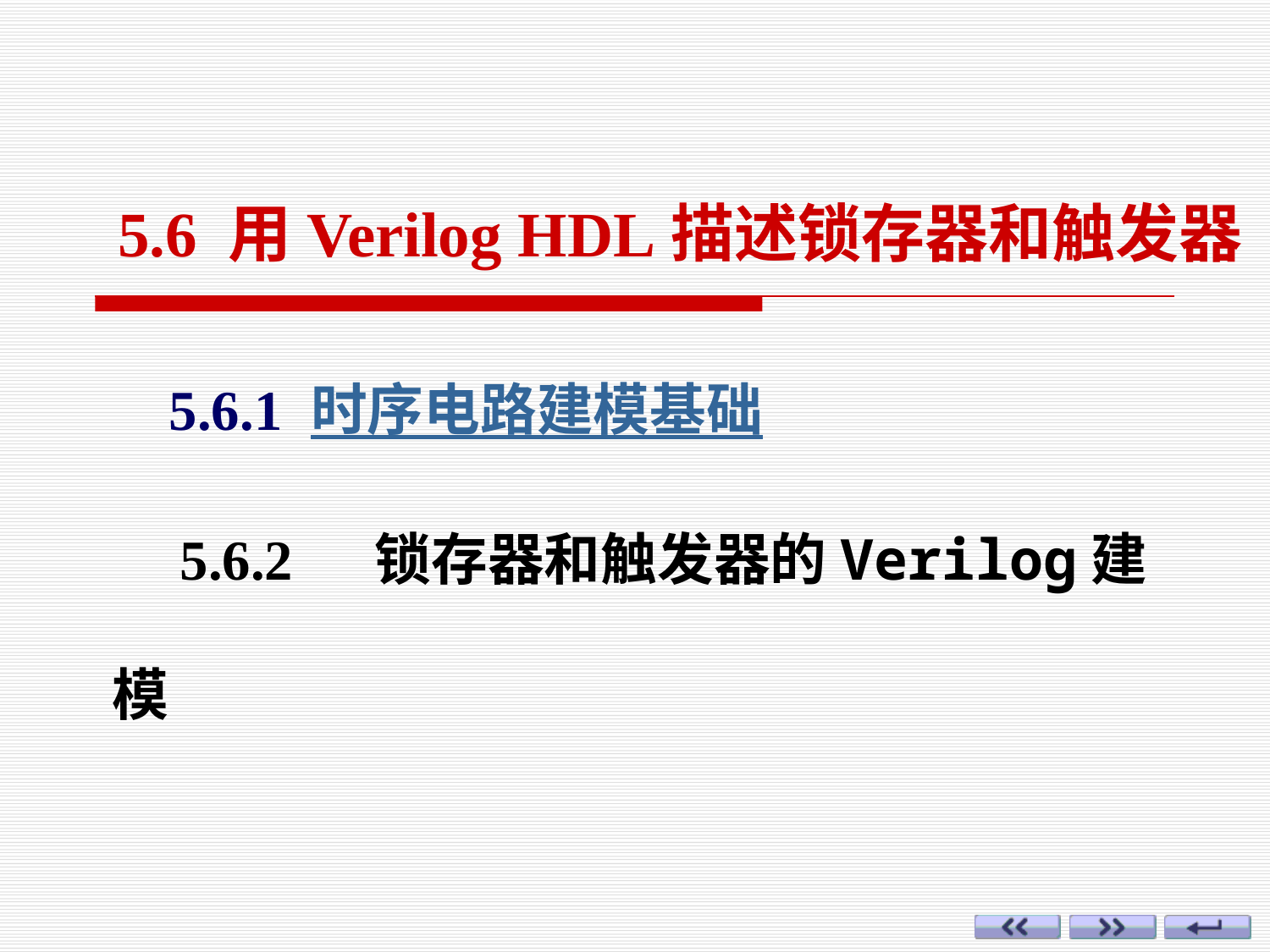

5.6 用Verilog HDL描述锁存器和触发器
    5.6.1  时序电路建模基础
  5.6.2  锁存器和触发器的Verilog建模